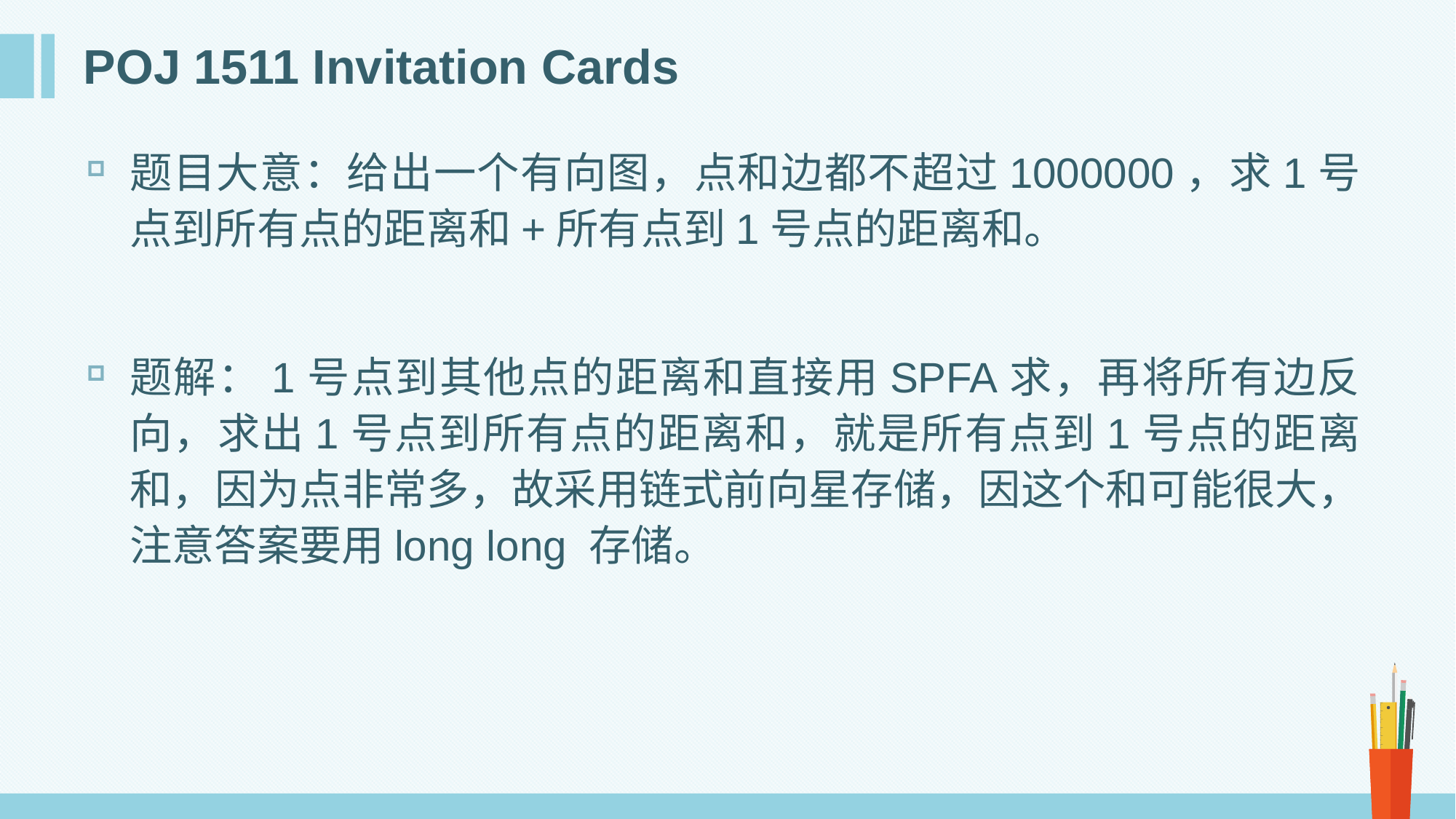

# POJ 1511 Invitation Cards
题目大意：给出一个有向图，点和边都不超过1000000，求1号点到所有点的距离和+所有点到1号点的距离和。

题解：1号点到其他点的距离和直接用SPFA求，再将所有边反向，求出1号点到所有点的距离和，就是所有点到1号点的距离和，因为点非常多，故采用链式前向星存储，因这个和可能很大，注意答案要用long long 存储。